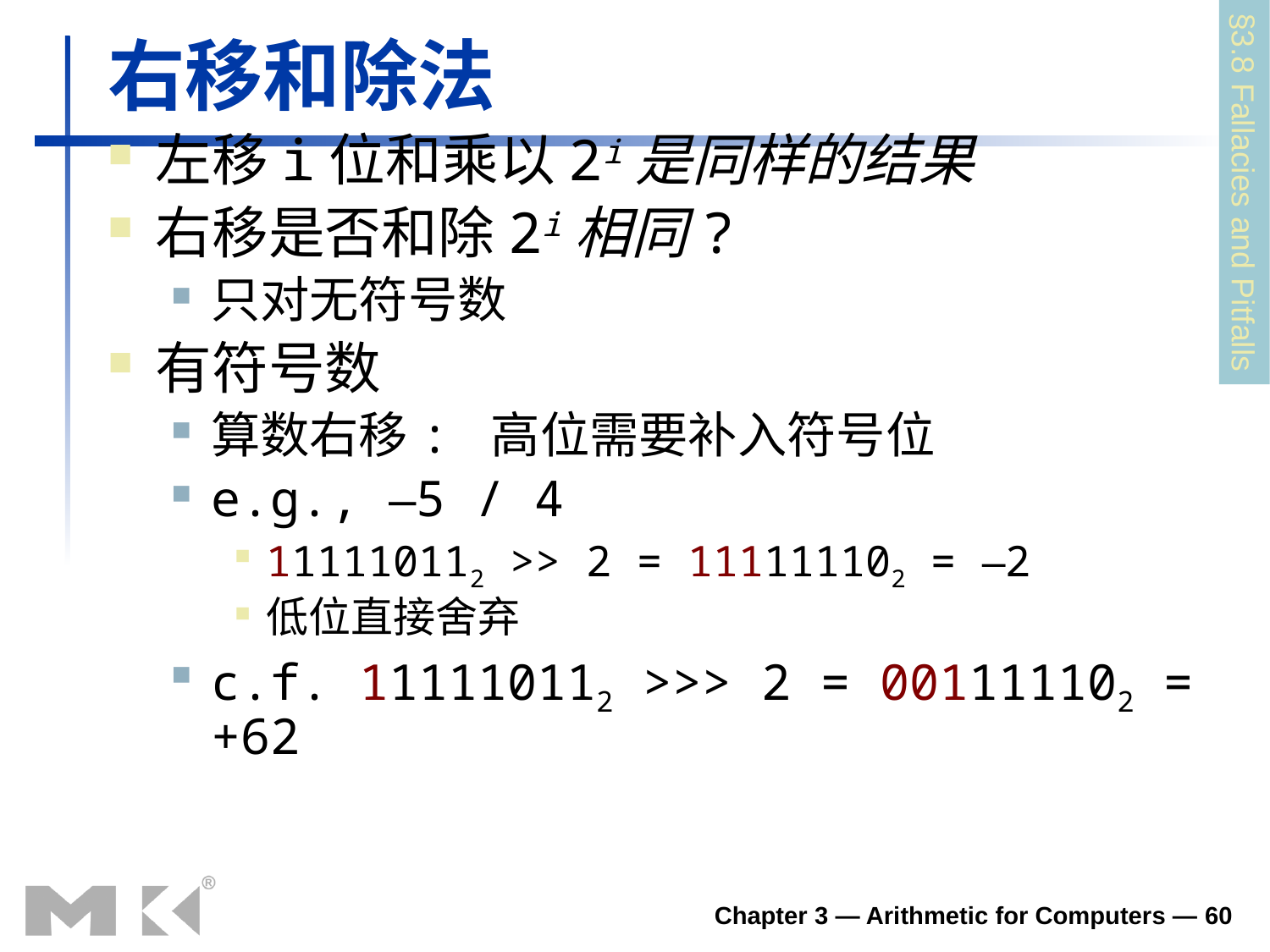

# 右移和除法
左移i位和乘以2i是同样的结果
右移是否和除2i相同?
只对无符号数
有符号数
算数右移: 高位需要补入符号位
e.g., –5 / 4
111110112 >> 2 = 111111102 = –2
低位直接舍弃
c.f. 111110112 >>> 2 = 001111102 = +62
§3.8 Fallacies and Pitfalls
Chapter 3 — Arithmetic for Computers — 60